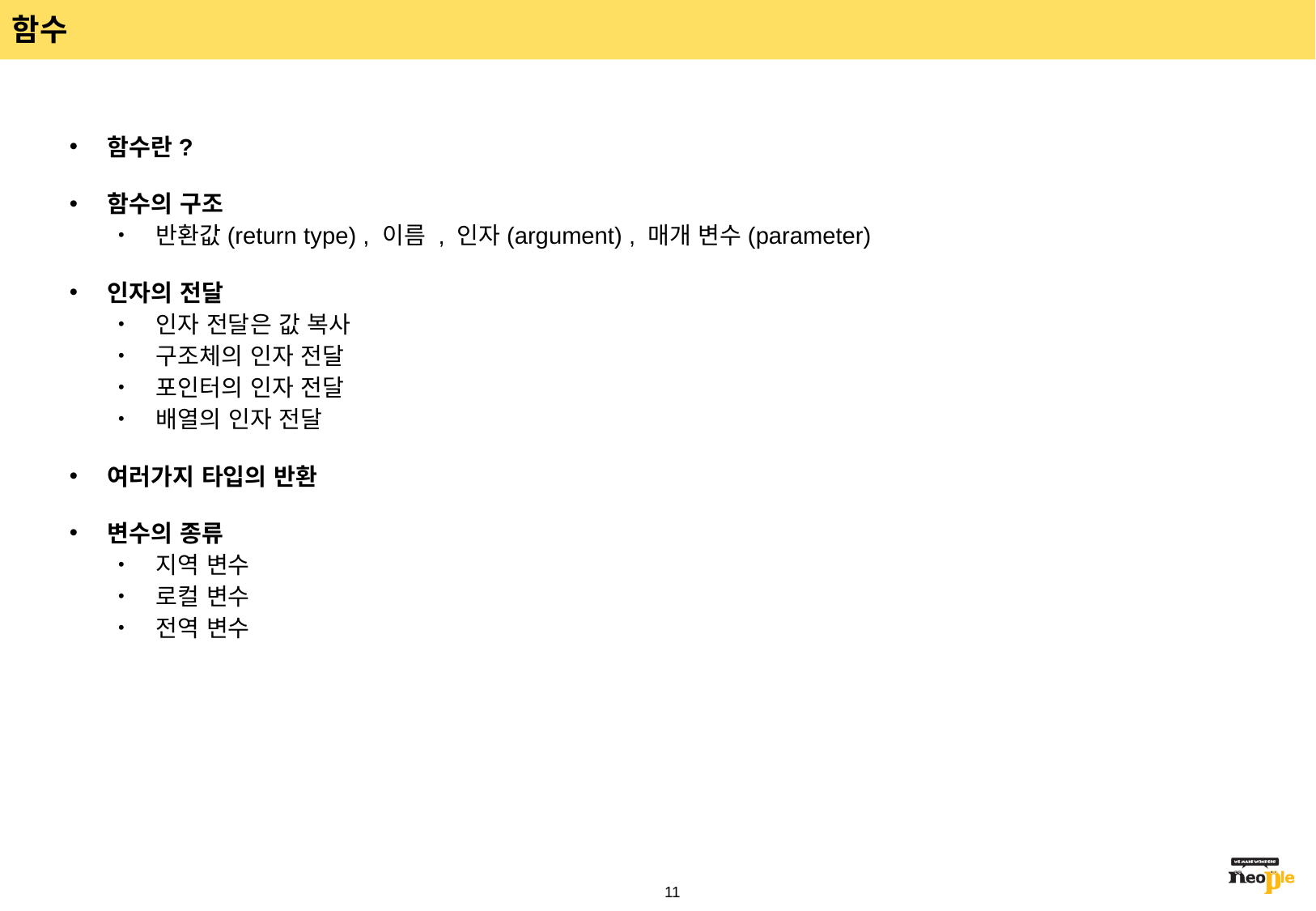

# 함수
함수란?
함수의 구조
반환값(return type) , 이름 , 인자(argument) , 매개 변수(parameter)
인자의 전달
인자 전달은 값 복사
구조체의 인자 전달
포인터의 인자 전달
배열의 인자 전달
여러가지 타입의 반환
변수의 종류
지역 변수
로컬 변수
전역 변수